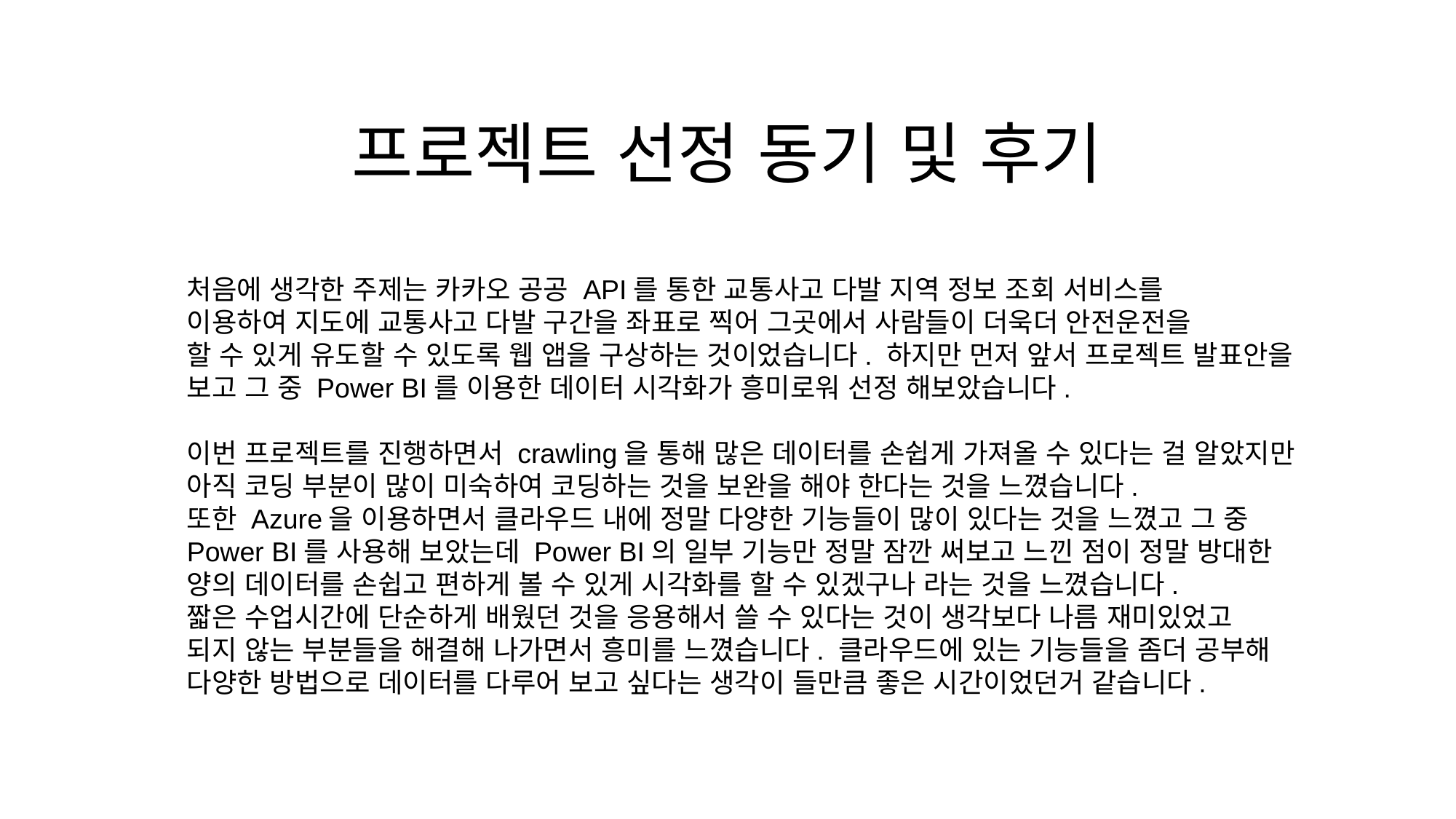

프로젝트 선정 동기 및 후기
처음에 생각한 주제는 카카오 공공 API를 통한 교통사고 다발 지역 정보 조회 서비스를
이용하여 지도에 교통사고 다발 구간을 좌표로 찍어 그곳에서 사람들이 더욱더 안전운전을
할 수 있게 유도할 수 있도록 웹 앱을 구상하는 것이었습니다. 하지만 먼저 앞서 프로젝트 발표안을
보고 그 중 Power BI를 이용한 데이터 시각화가 흥미로워 선정 해보았습니다.

이번 프로젝트를 진행하면서 crawling을 통해 많은 데이터를 손쉽게 가져올 수 있다는 걸 알았지만
아직 코딩 부분이 많이 미숙하여 코딩하는 것을 보완을 해야 한다는 것을 느꼈습니다.
또한 Azure을 이용하면서 클라우드 내에 정말 다양한 기능들이 많이 있다는 것을 느꼈고 그 중
Power BI를 사용해 보았는데 Power BI의 일부 기능만 정말 잠깐 써보고 느낀 점이 정말 방대한
양의 데이터를 손쉽고 편하게 볼 수 있게 시각화를 할 수 있겠구나 라는 것을 느꼈습니다.
짧은 수업시간에 단순하게 배웠던 것을 응용해서 쓸 수 있다는 것이 생각보다 나름 재미있었고
되지 않는 부분들을 해결해 나가면서 흥미를 느꼈습니다. 클라우드에 있는 기능들을 좀더 공부해
다양한 방법으로 데이터를 다루어 보고 싶다는 생각이 들만큼 좋은 시간이었던거 같습니다.